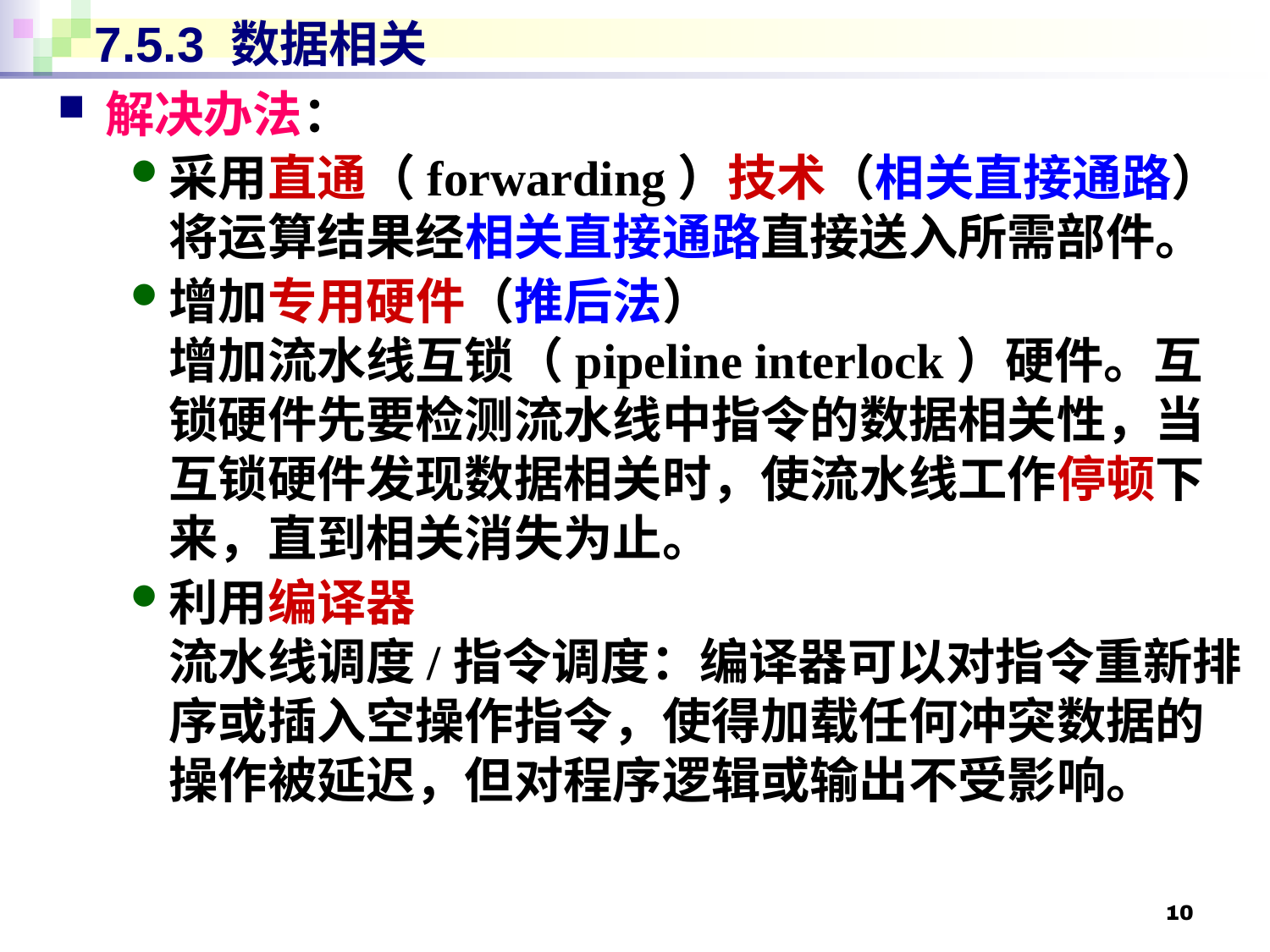

# 7.5.3 数据相关
解决办法：
采用直通（forwarding）技术（相关直接通路）
将运算结果经相关直接通路直接送入所需部件。
增加专用硬件（推后法）
增加流水线互锁（pipeline interlock）硬件。互锁硬件先要检测流水线中指令的数据相关性，当互锁硬件发现数据相关时，使流水线工作停顿下来，直到相关消失为止。
利用编译器
流水线调度/指令调度：编译器可以对指令重新排序或插入空操作指令，使得加载任何冲突数据的操作被延迟，但对程序逻辑或输出不受影响。
10